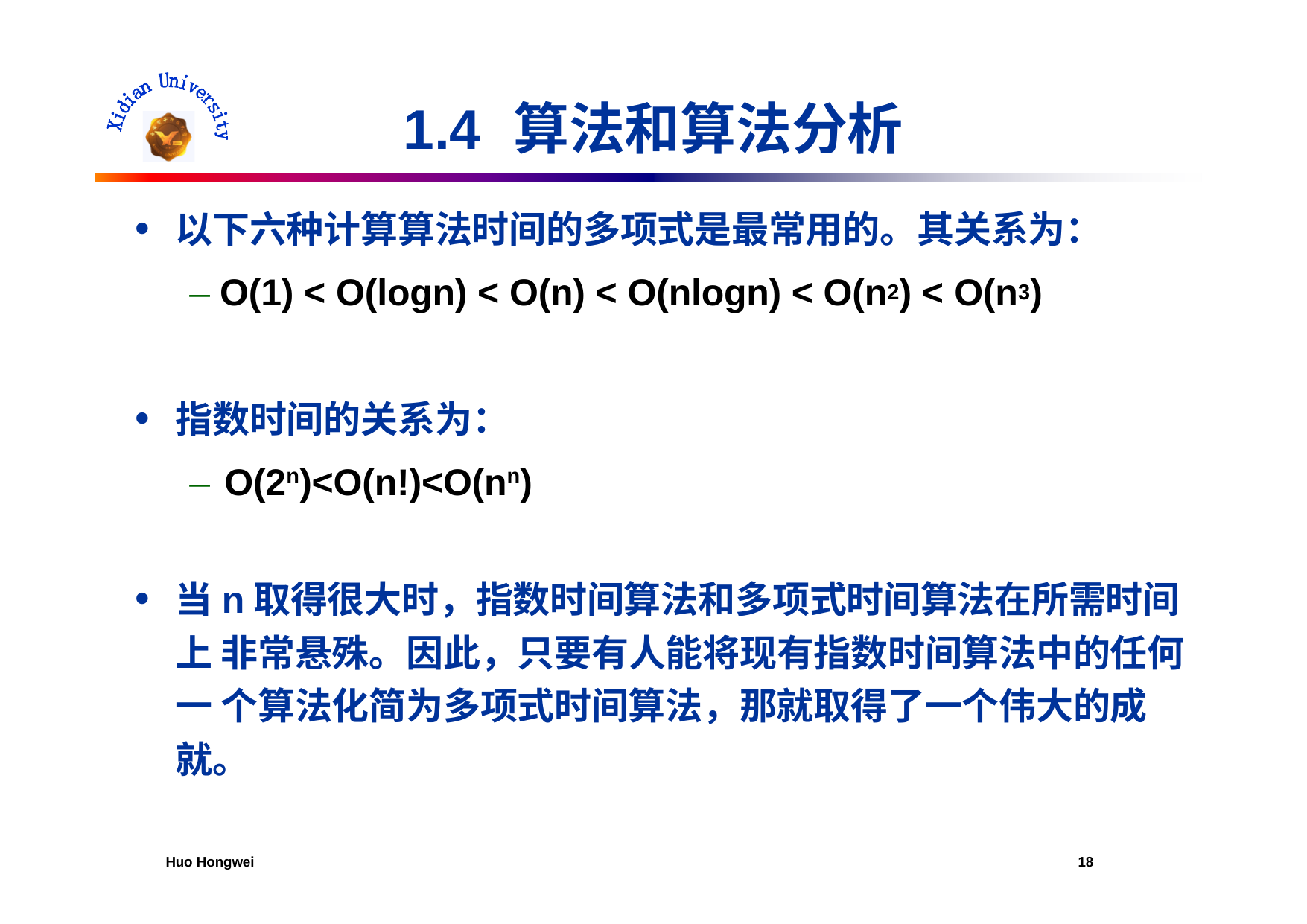

# 1.4	算法和算法分析
以下六种计算算法时间的多项式是最常用的。其关系为：
– O(1) < O(logn) < O(n) < O(nlogn) < O(n2) < O(n3)

指数时间的关系为：
– O(2n)<O(n!)<O(nn)

当n取得很大时，指数时间算法和多项式时间算法在所需时间上 非常悬殊。因此，只要有人能将现有指数时间算法中的任何一 个算法化简为多项式时间算法，那就取得了一个伟大的成就。
Huo Hongwei
18